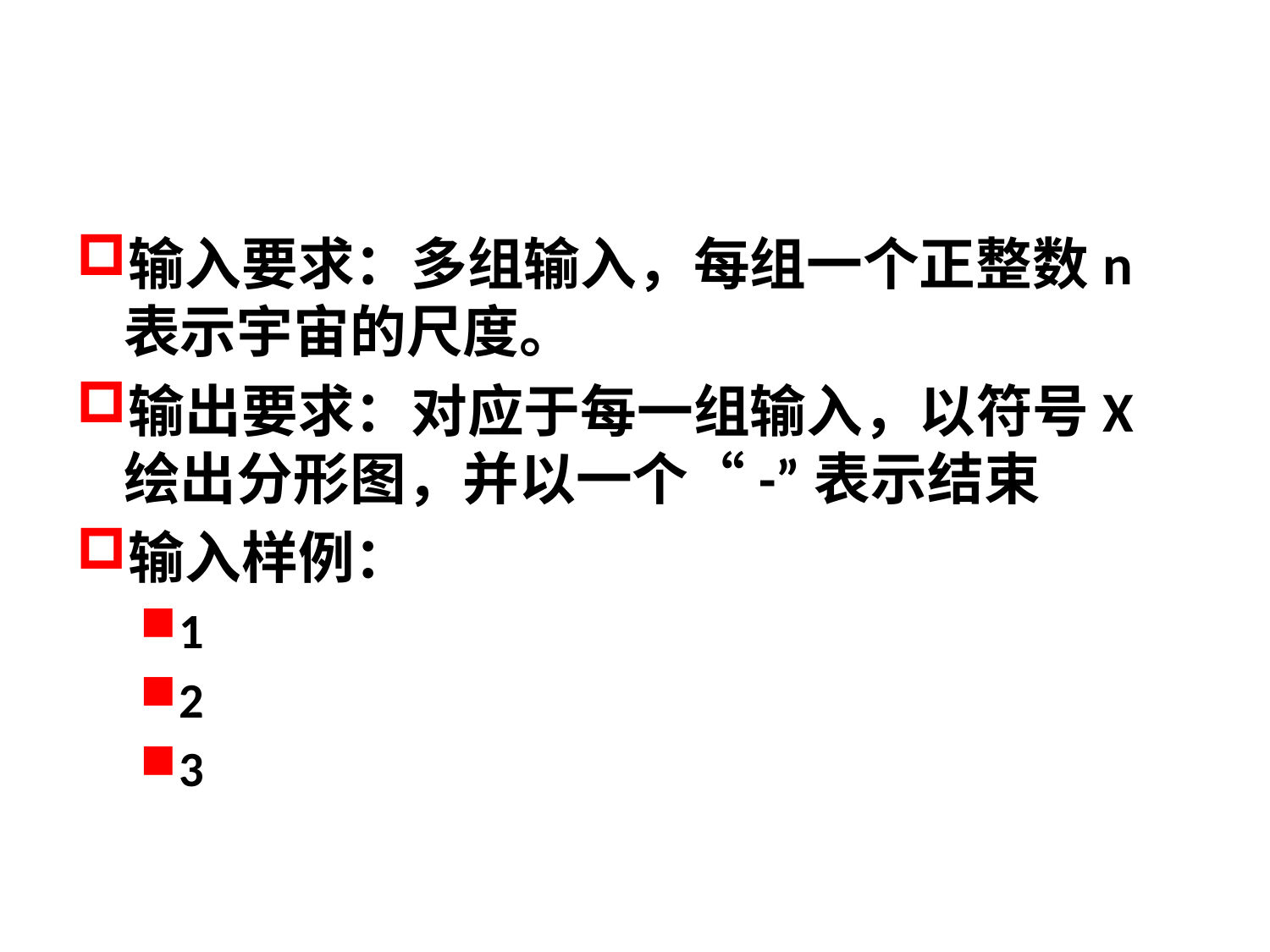

#
输入要求：多组输入，每组一个正整数n表示宇宙的尺度。
输出要求：对应于每一组输入，以符号X绘出分形图，并以一个“-”表示结束
输入样例：
1
2
3